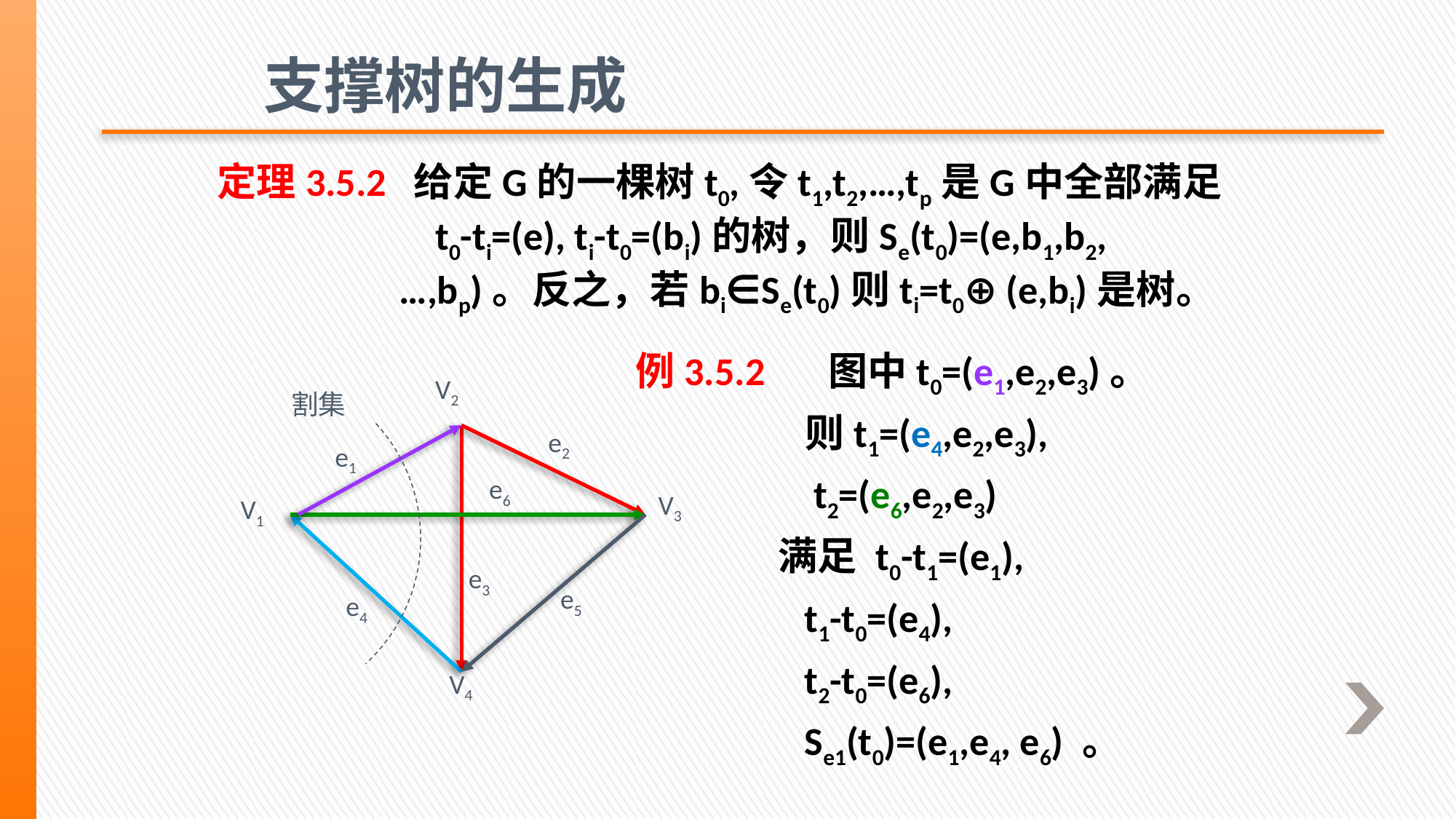

# 支撑树的生成
定理3.5.2  给定G的一棵树t0,令t1,t2,…,tp是G中全部满足     t0-ti=(e), ti-t0=(bi)的树，则Se(t0)=(e,b1,b2,…,bp)。反之，若bi∈Se(t0)则ti=t0⊕ (e,bi)是树。
例3.5.2      图中t0=(e1,e2,e3)。
                  则t1=(e4,e2,e3),
                    t2=(e6,e2,e3)
               满足 t0-t1=(e1),
                   t1-t0=(e4),
                   t2-t0=(e6),
                   Se1(t0)=(e1,e4, e6) 。

V2

割集
e2
e1
e6
V3
V1
e3
e5
e4
V4